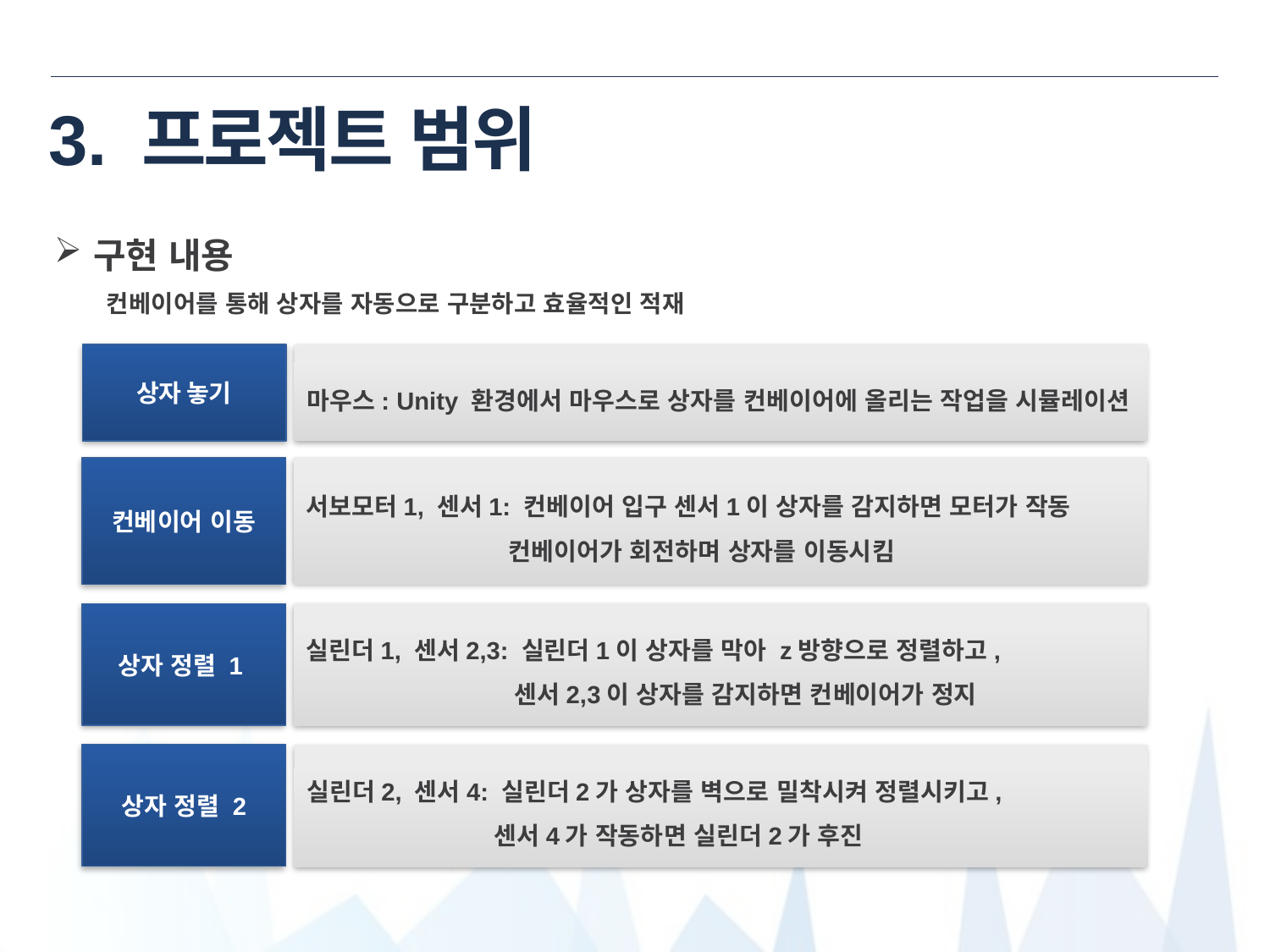

# 3. 프로젝트 범위
구현 내용
       컨베이어를 통해 상자를 자동으로 구분하고 효율적인 적재
상자 놓기
마우스: Unity 환경에서 마우스로 상자를 컨베이어에 올리는 작업을 시뮬레이션
컨베이어 이동
서보모터1, 센서1: 컨베이어 입구 센서1이 상자를 감지하면 모터가 작동
                             컨베이어가 회전하며 상자를 이동시킴
상자 정렬 1
실린더1, 센서2,3: 실린더1이 상자를 막아 z방향으로 정렬하고,
                             센서2,3이 상자를 감지하면 컨베이어가 정지
상자 정렬 2
실린더2, 센서4: 실린더2가 상자를 벽으로 밀착시켜 정렬시키고,
                          센서4가 작동하면 실린더2가 후진